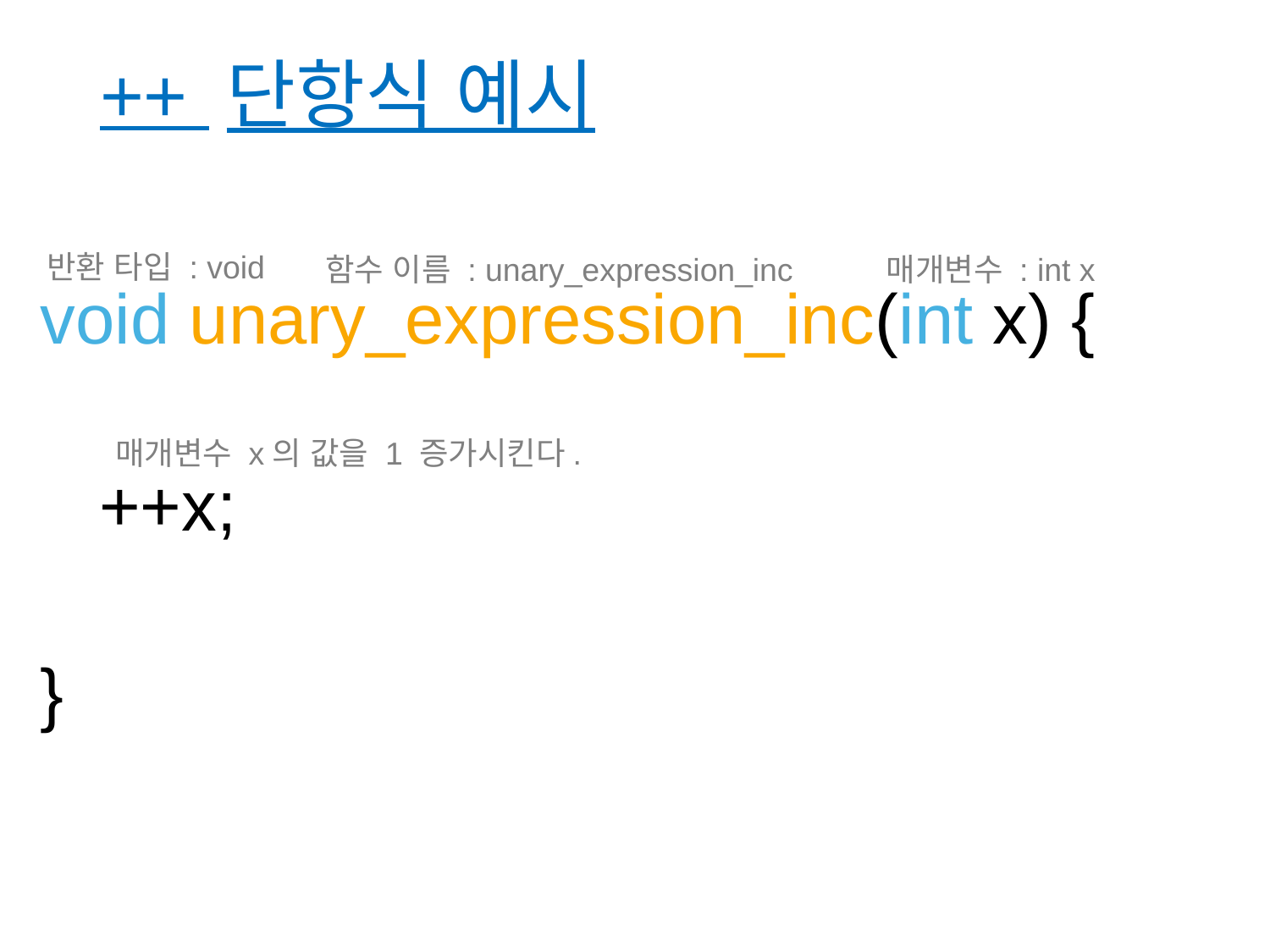

# ++ 단항식 예시
반환 타입 : void
함수 이름 : unary_expression_inc
매개변수 : int x
void unary_expression_inc(int x) {

   ++x;

}
매개변수 x의 값을 1 증가시킨다.